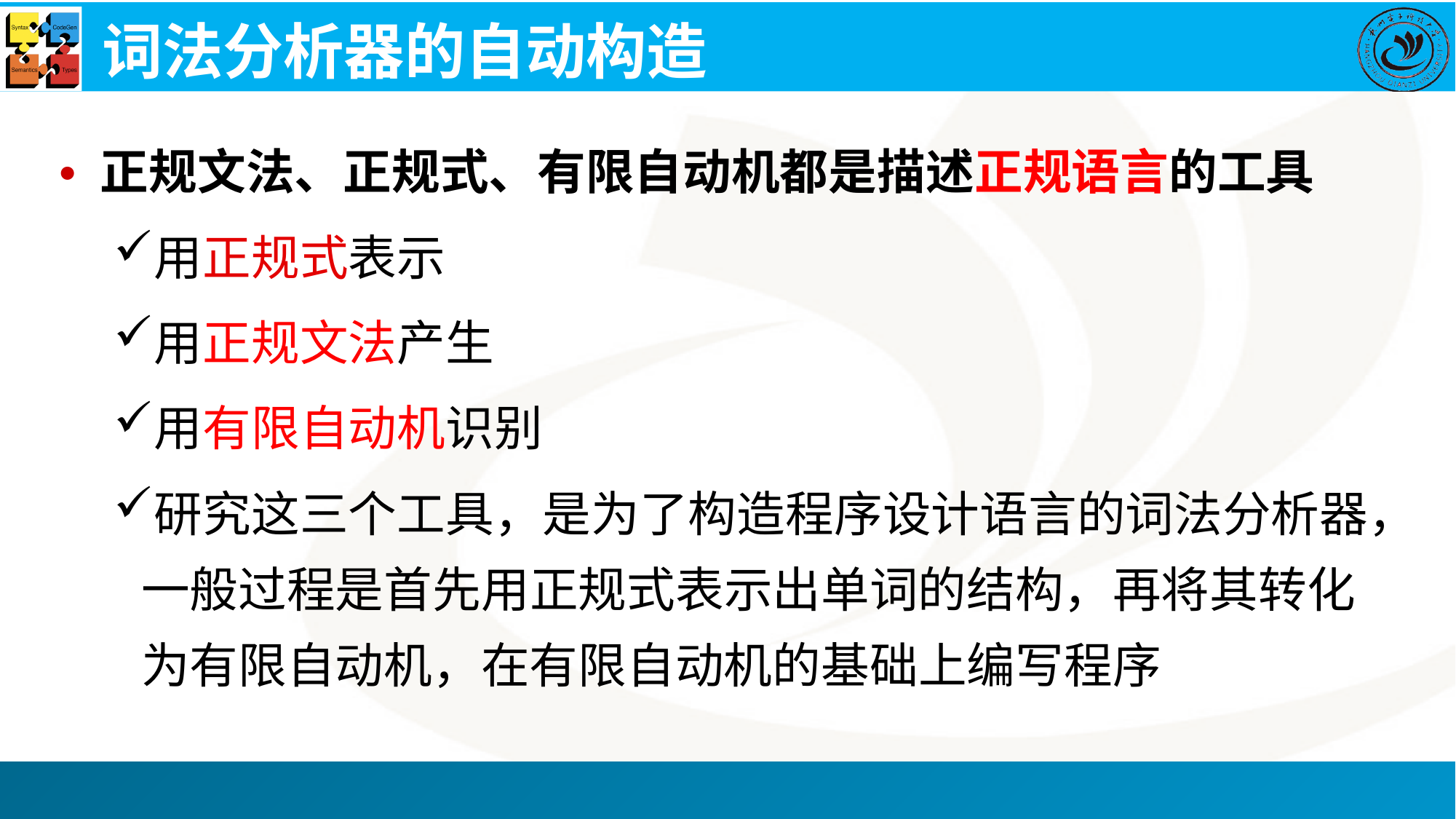

# 词法分析器的自动构造
正规文法、正规式、有限自动机都是描述正规语言的工具
用正规式表示
用正规文法产生
用有限自动机识别
研究这三个工具，是为了构造程序设计语言的词法分析器，一般过程是首先用正规式表示出单词的结构，再将其转化为有限自动机，在有限自动机的基础上编写程序
84